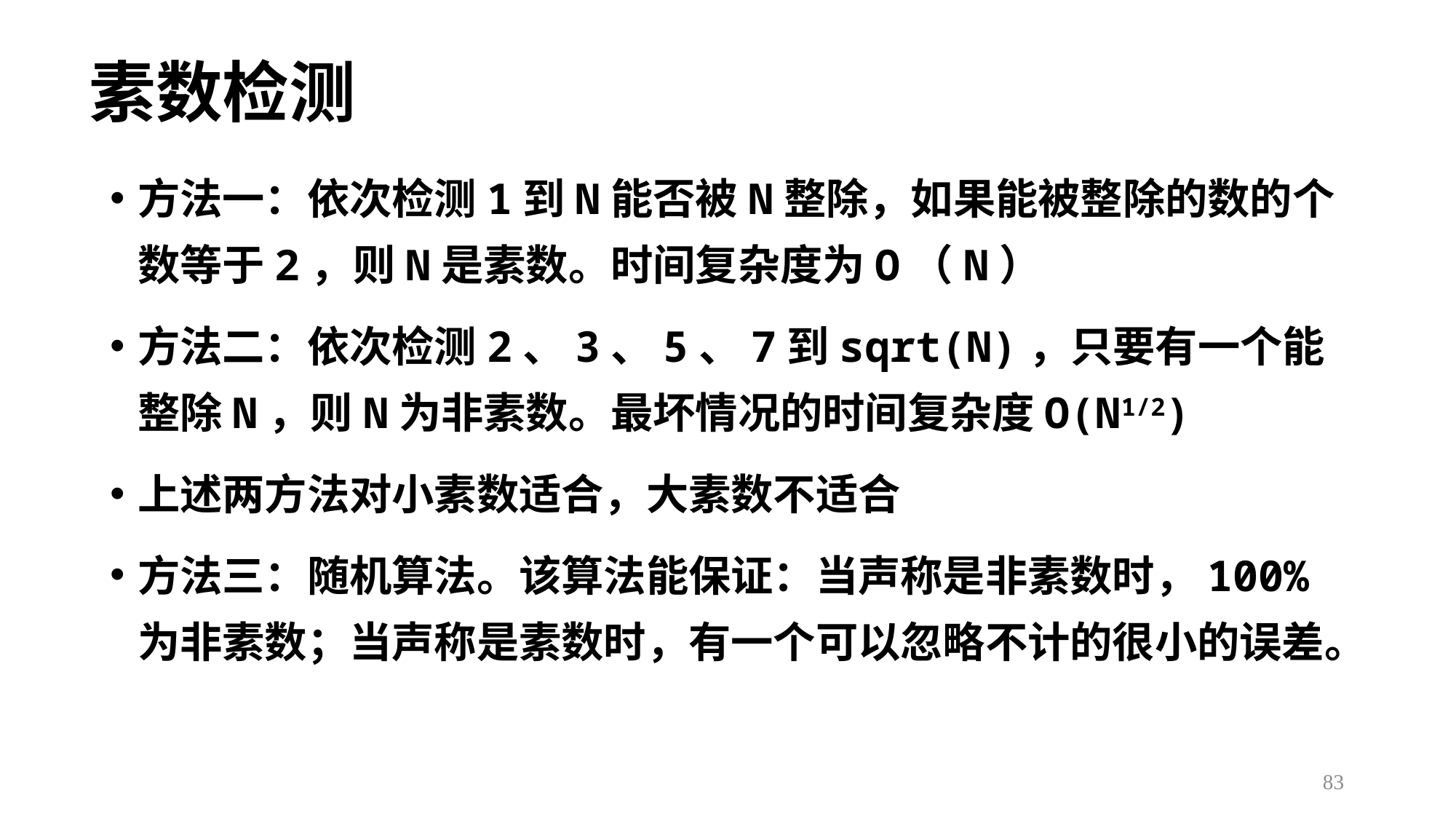

# 素数检测
方法一：依次检测1到N能否被N整除，如果能被整除的数的个数等于2，则N是素数。时间复杂度为O（N）
方法二：依次检测2、3、5、7到sqrt(N)，只要有一个能整除N，则N为非素数。最坏情况的时间复杂度O(N1/2)
上述两方法对小素数适合，大素数不适合
方法三：随机算法。该算法能保证：当声称是非素数时，100%为非素数；当声称是素数时，有一个可以忽略不计的很小的误差。
83